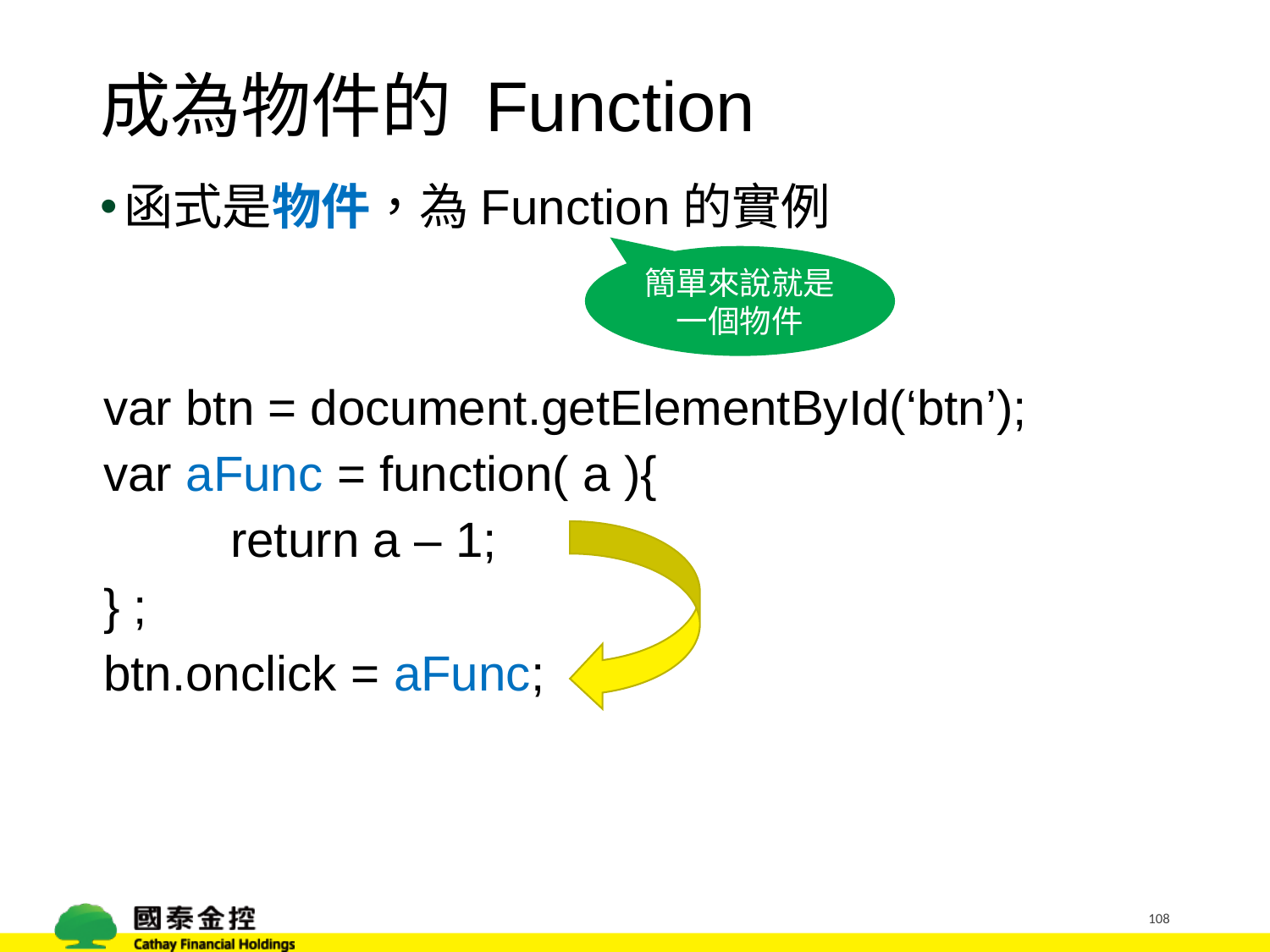

# 成為物件的 Function
函式是物件，為Function的實例

function  newFunc ( a ){
	return a – 1;
}
var btn = document.getElementById(‘btn’);
btn.onclick = newFunc;
簡單來說就是一個物件
var btn = document.getElementById(‘btn’);
btn.onclick = function( a ){
	return a – 1;
} ;
var btn = document.getElementById(‘btn’);
var aFunc = function( a ){
	return a – 1;
} ;
btn.onclick = aFunc;

在前面的投影片出現了這樣的寫法，他其實並不是縮寫

將function跟事件綁定；